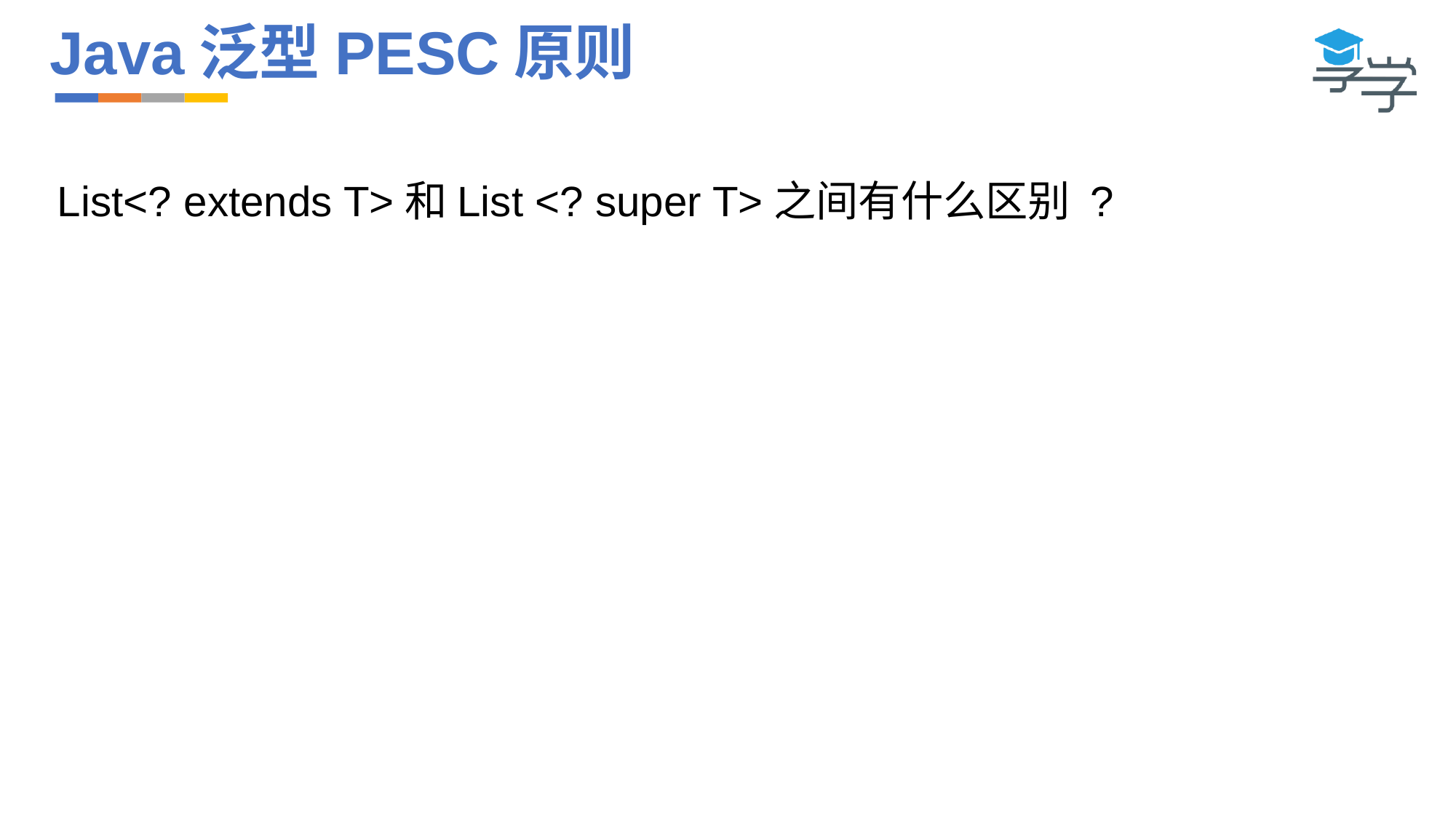

# Java泛型PESC原则
 List<? extends T>和List <? super T>之间有什么区别 ?